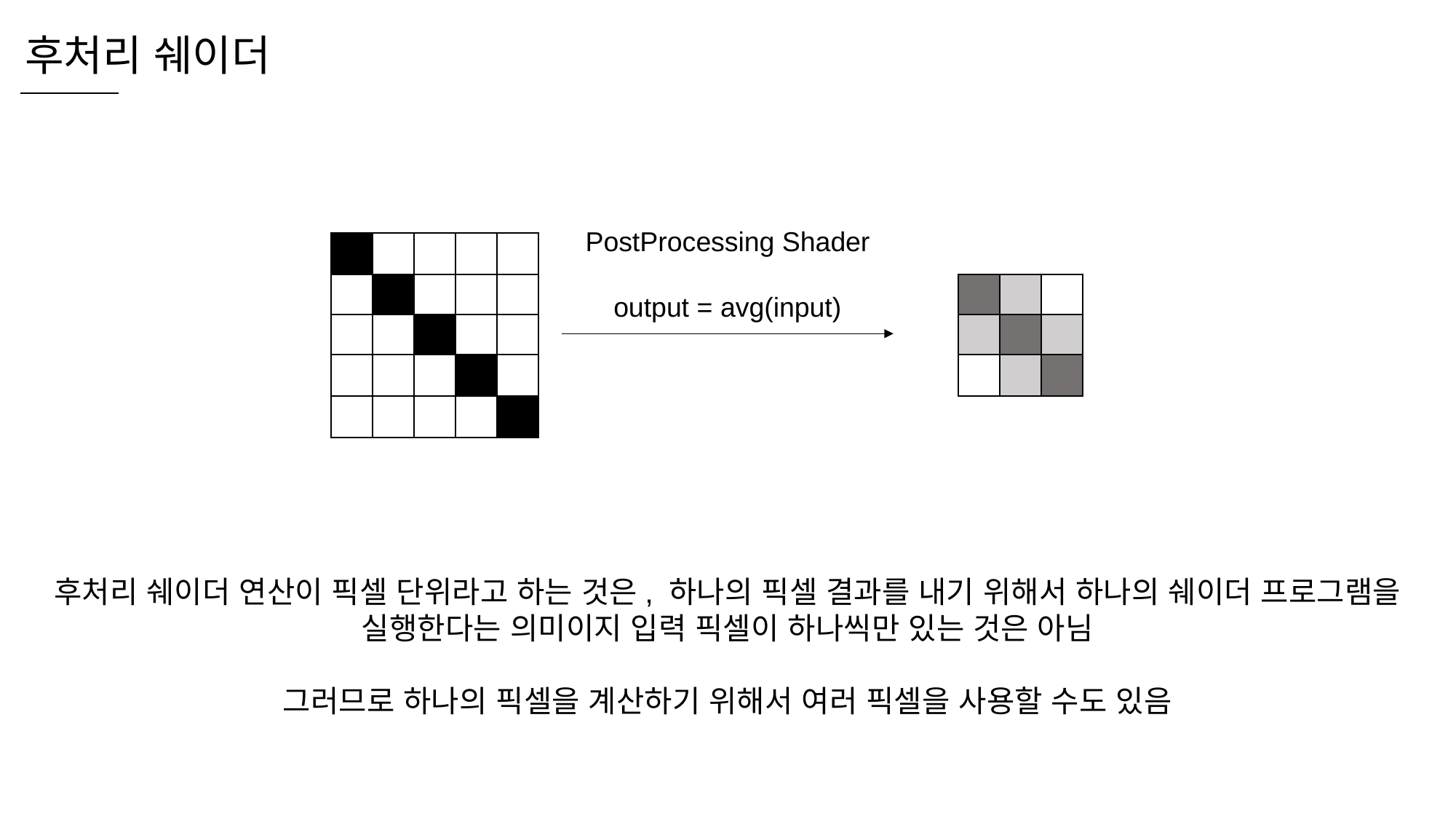

후처리 쉐이더
PostProcessing Shader

output = avg(input)

후처리 쉐이더 연산이 픽셀 단위라고 하는 것은, 하나의 픽셀 결과를 내기 위해서 하나의 쉐이더 프로그램을
실행한다는 의미이지 입력 픽셀이 하나씩만 있는 것은 아님

그러므로 하나의 픽셀을 계산하기 위해서 여러 픽셀을 사용할 수도 있음